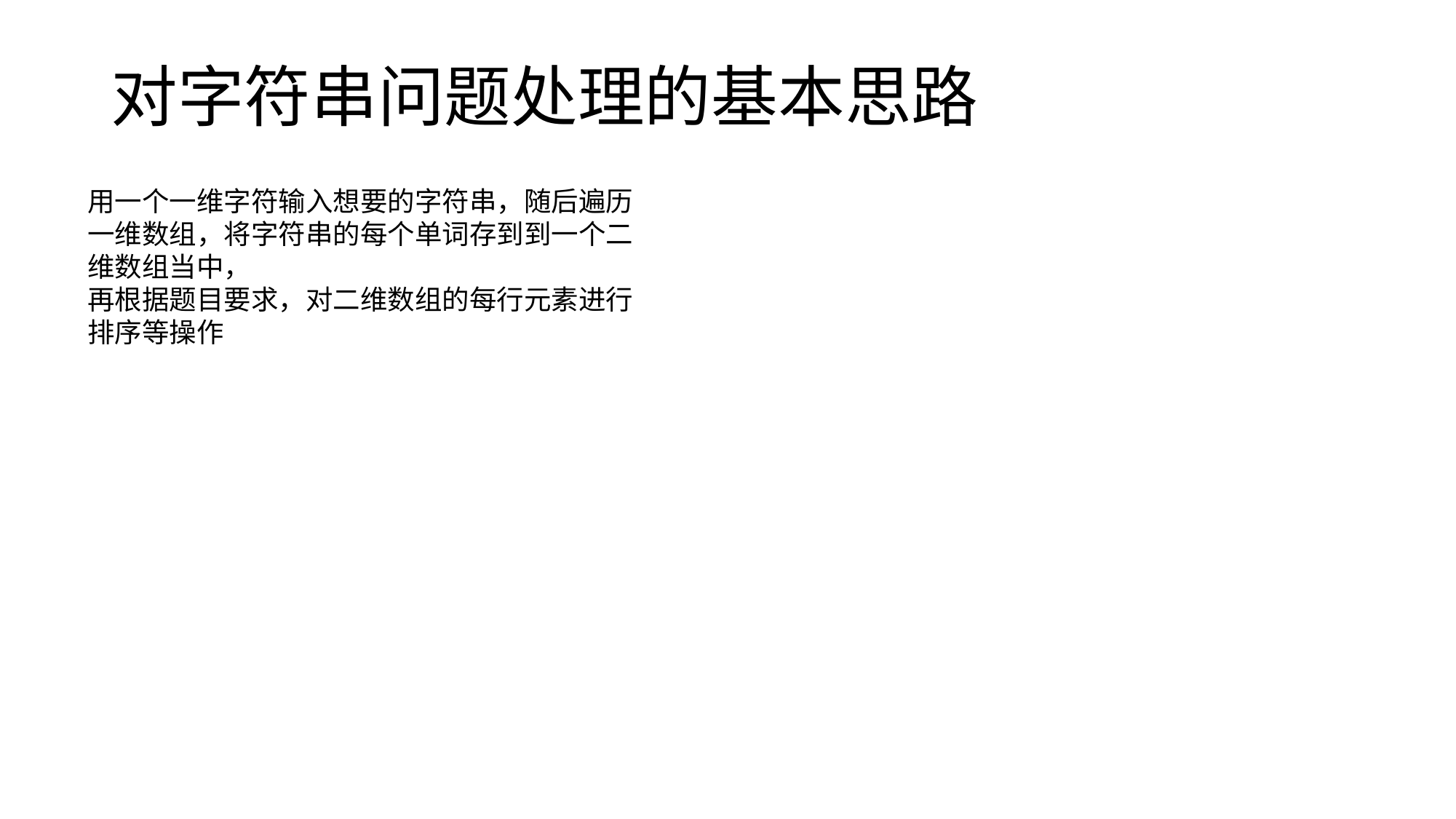

# 对字符串问题处理的基本思路
用一个一维字符输入想要的字符串，随后遍历一维数组，将字符串的每个单词存到到一个二维数组当中，
再根据题目要求，对二维数组的每行元素进行排序等操作